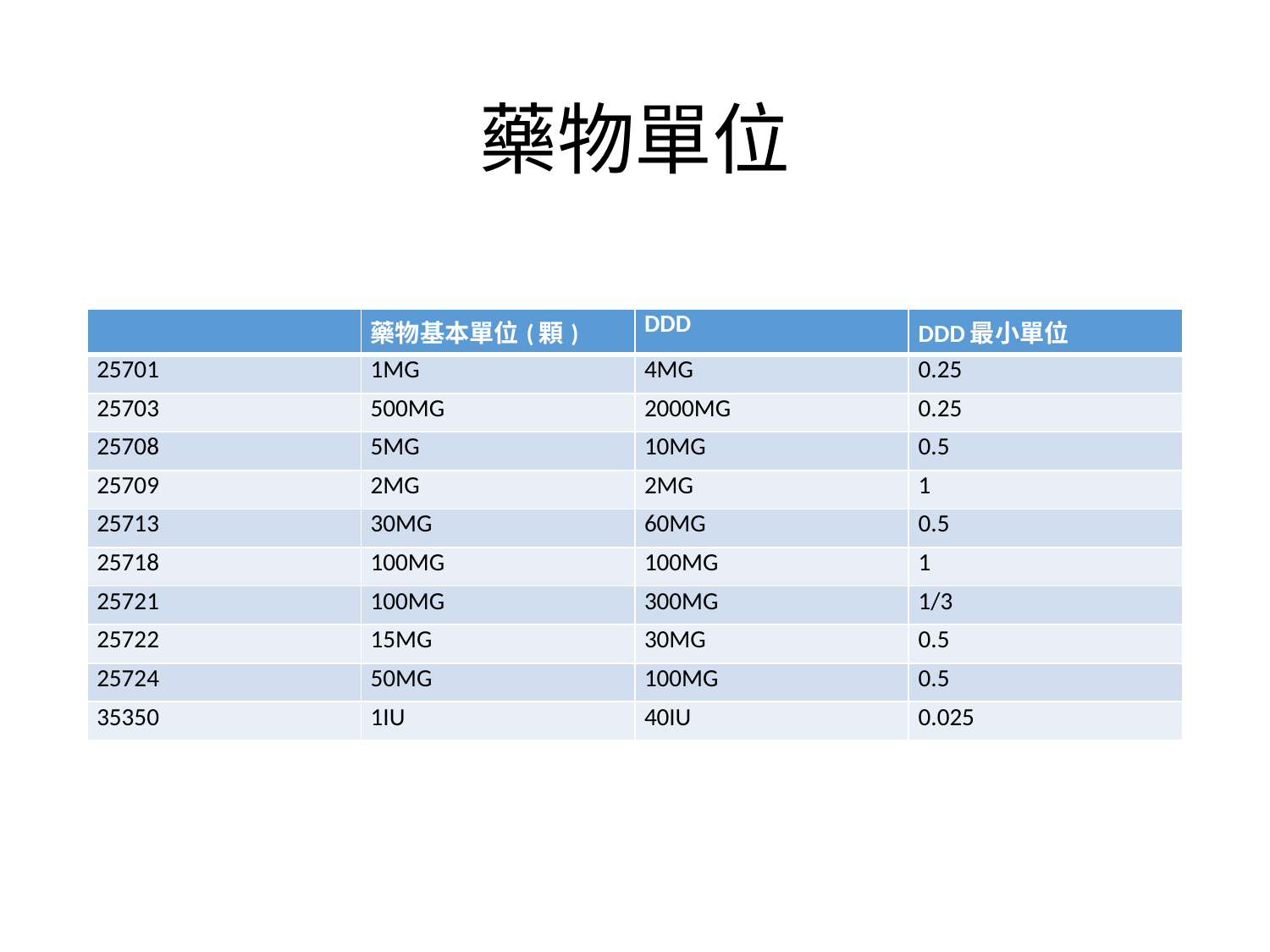

# 藥物單位
|  | 藥物基本單位(顆) | DDD | DDD最小單位 |
| --- | --- | --- | --- |
| 25701 | 1MG | 4MG | 0.25 |
| 25703 | 500MG | 2000MG | 0.25 |
| 25708 | 5MG | 10MG | 0.5 |
| 25709 | 2MG | 2MG | 1 |
| 25713 | 30MG | 60MG | 0.5 |
| 25718 | 100MG | 100MG | 1 |
| 25721 | 100MG | 300MG | 1/3 |
| 25722 | 15MG | 30MG | 0.5 |
| 25724 | 50MG | 100MG | 0.5 |
| 35350 | 1IU | 40IU | 0.025 |